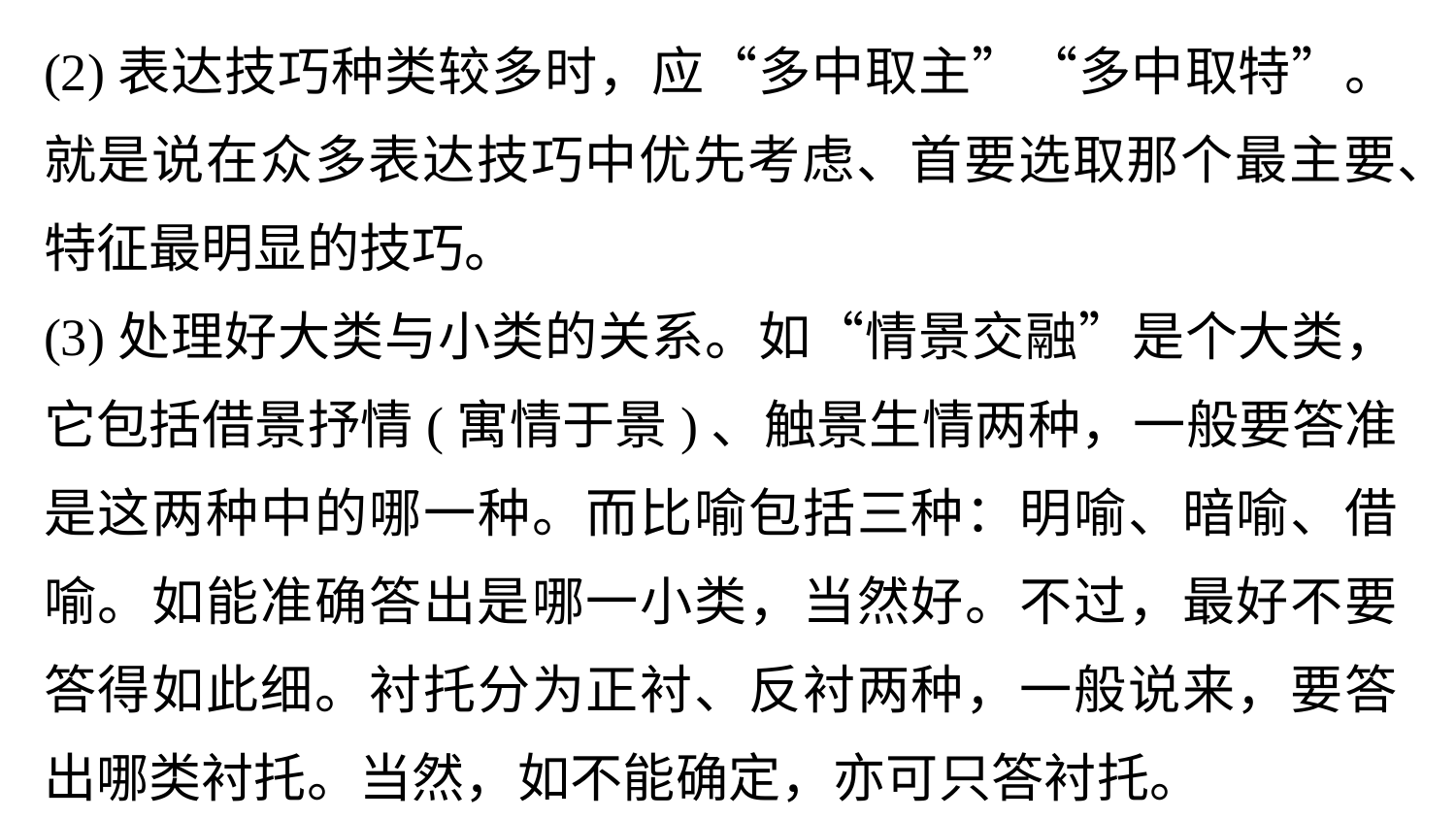

(2)表达技巧种类较多时，应“多中取主”“多中取特”。就是说在众多表达技巧中优先考虑、首要选取那个最主要、特征最明显的技巧。
(3)处理好大类与小类的关系。如“情景交融”是个大类，它包括借景抒情(寓情于景)、触景生情两种，一般要答准是这两种中的哪一种。而比喻包括三种：明喻、暗喻、借喻。如能准确答出是哪一小类，当然好。不过，最好不要答得如此细。衬托分为正衬、反衬两种，一般说来，要答出哪类衬托。当然，如不能确定，亦可只答衬托。